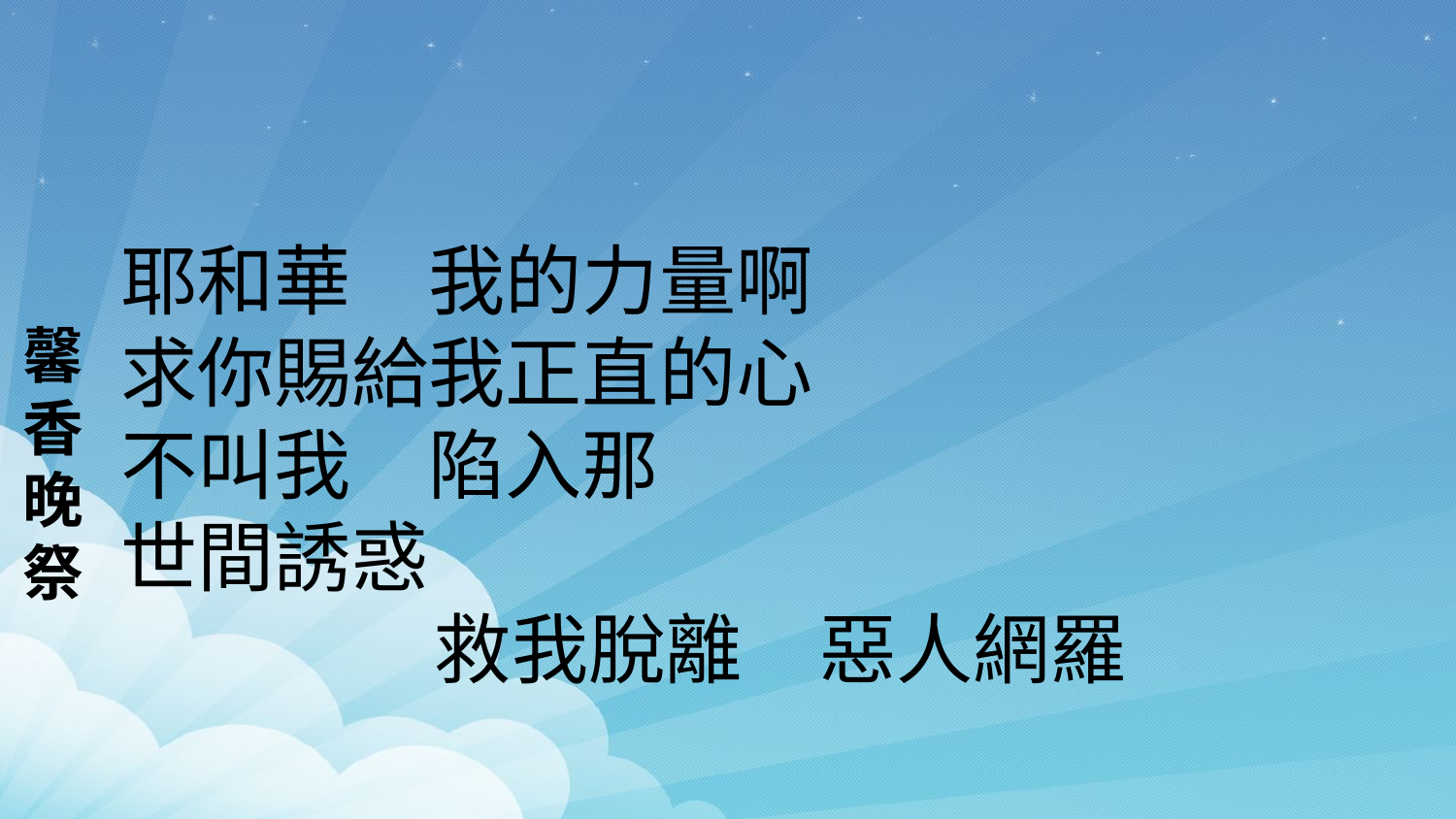

馨香晚祭
耶和華　我的力量啊
求你賜給我正直的心
不叫我　陷入那
世間誘惑
救我脫離　惡人網羅